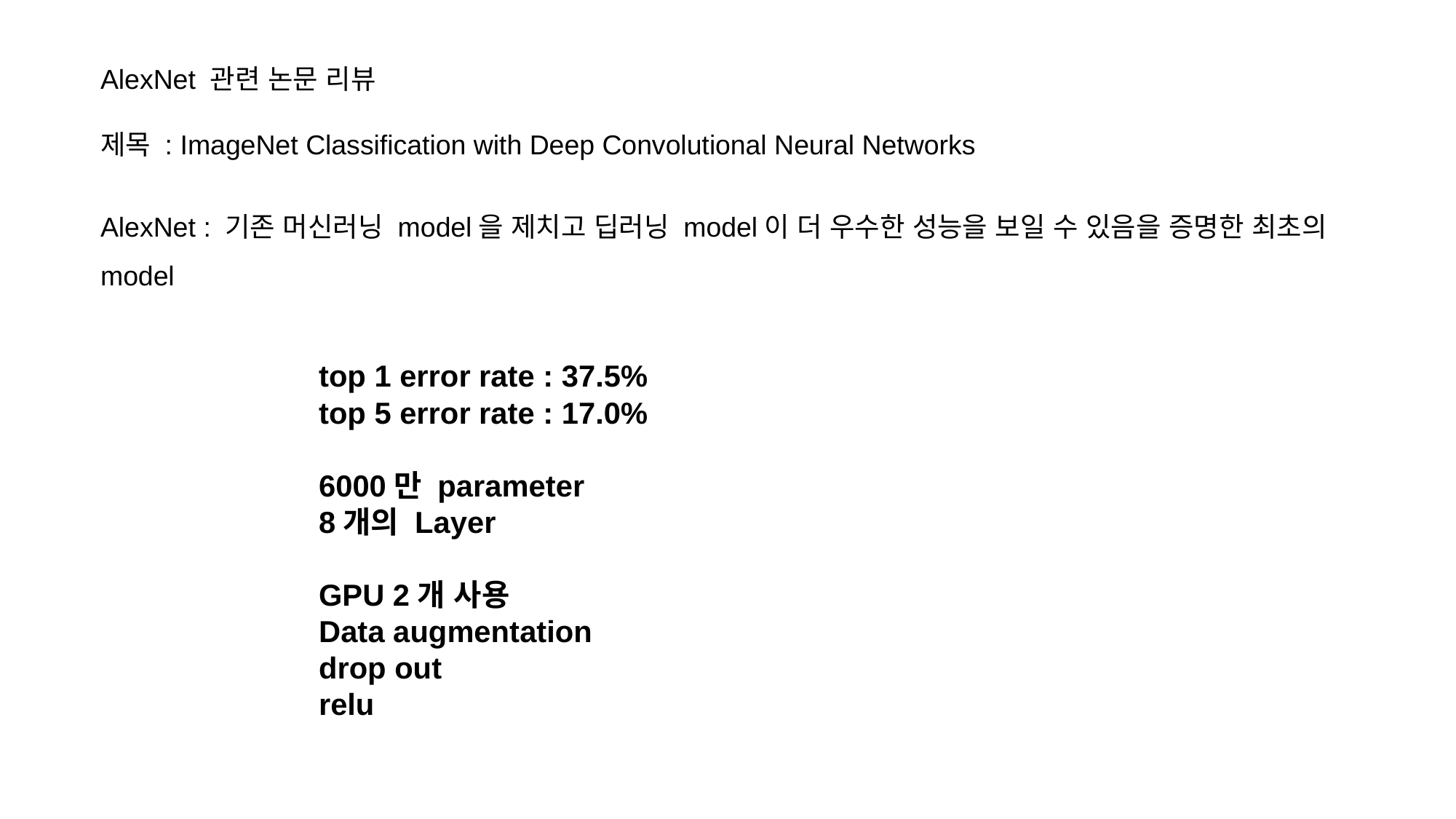

AlexNet 관련 논문 리뷰

제목 : ImageNet Classification with Deep Convolutional Neural Networks

AlexNet : 기존 머신러닝 model을 제치고 딥러닝 model이 더 우수한 성능을 보일 수 있음을 증명한 최초의 model

		top 1 error rate : 37.5%
		top 5 error rate : 17.0%

		6000만 parameter
		8개의 Layer

		GPU 2개 사용
		Data augmentation
		drop out
		relu